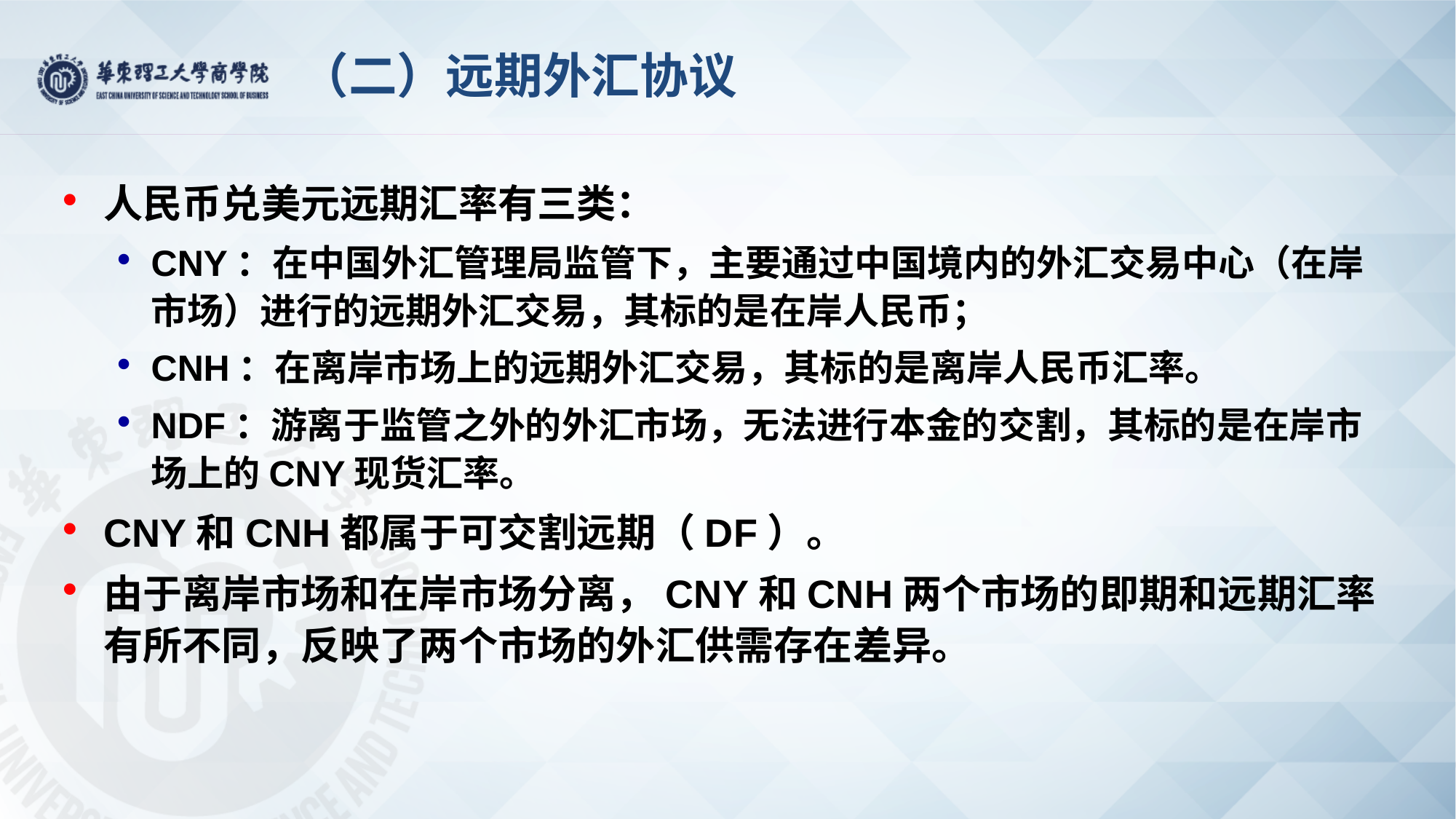

# （二）远期外汇协议
人民币兑美元远期汇率有三类：
CNY：在中国外汇管理局监管下，主要通过中国境内的外汇交易中心（在岸市场）进行的远期外汇交易，其标的是在岸人民币；
CNH：在离岸市场上的远期外汇交易，其标的是离岸人民币汇率。
NDF：游离于监管之外的外汇市场，无法进行本金的交割，其标的是在岸市场上的CNY现货汇率。
CNY和CNH都属于可交割远期（DF）。
由于离岸市场和在岸市场分离，CNY和CNH两个市场的即期和远期汇率有所不同，反映了两个市场的外汇供需存在差异。